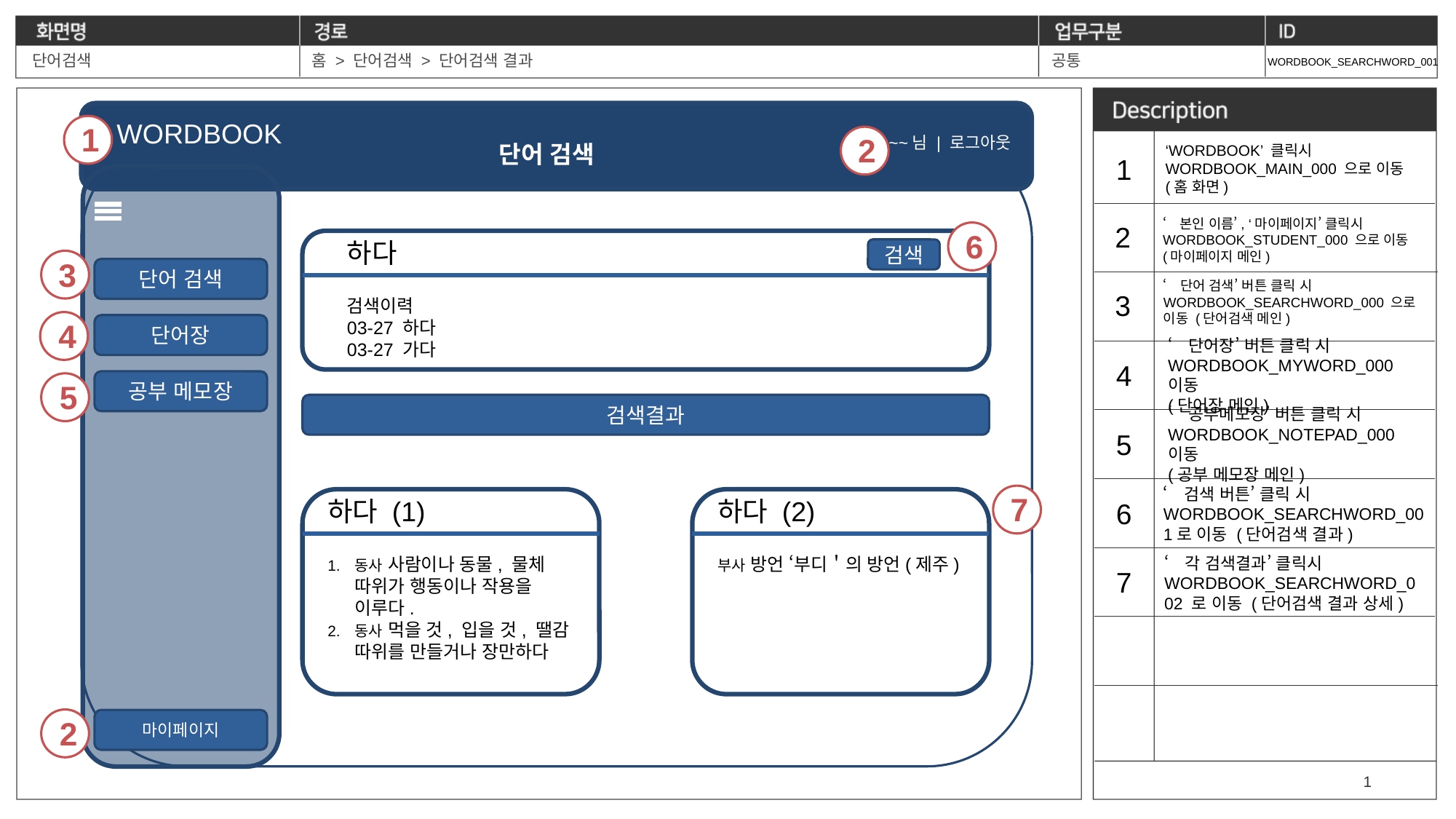

단어검색
홈 > 단어검색 > 단어검색 결과
공통
WORDBOOK_SEARCHWORD_001

WORDBOOK
1
2
~~님 | 로그아웃

단어 검색
1

‘WORDBOOK’ 클릭시
WORDBOOK_MAIN_000 으로 이동
(홈 화면)

2

‘본인 이름’, ‘마이페이지’ 클릭시
WORDBOOK_STUDENT_000 으로 이동
(마이페이지 메인)
6

하다
검색이력
03-27 하다
03-27 가다
검색
3
단어 검색
3
‘단어 검색’ 버튼 클릭 시
WORDBOOK_SEARCHWORD_000 으로 이동 (단어검색 메인)

4
단어장
4
‘단어장’ 버튼 클릭 시
WORDBOOK_MYWORD_000 이동
(단어장 메인)
공부 메모장
5
검색결과
5
‘공부메모장’ 버튼 클릭 시
WORDBOOK_NOTEPAD_000이동
(공부 메모장 메인)
6
‘검색 버튼’ 클릭 시
WORDBOOK_SEARCHWORD_001로 이동 (단어검색 결과)

7

하다 (1)
동사 사람이나 동물, 물체 따위가 행동이나 작용을 이루다.
동사 먹을 것, 입을 것, 땔감 따위를 만들거나 장만하다

하다 (2)
부사 방언 ‘부디＇의 방언(제주)
7

‘각 검색결과’ 클릭시
WORDBOOK_SEARCHWORD_002 로 이동 (단어검색 결과 상세)

2
마이페이지
1